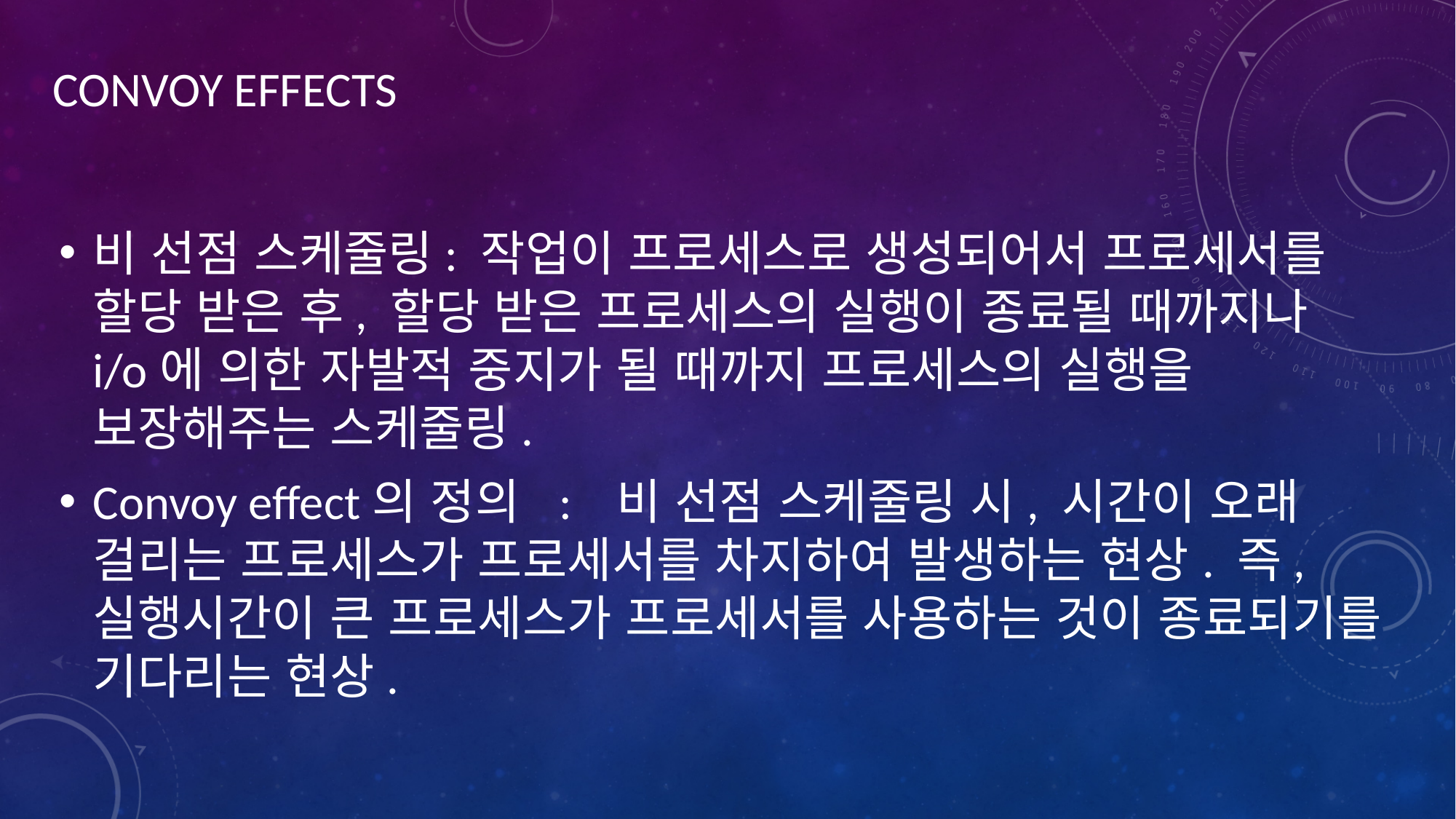

CONVOY EFFECTS
비 선점 스케줄링: 작업이 프로세스로 생성되어서 프로세서를 할당 받은 후, 할당 받은 프로세스의 실행이 종료될 때까지나  i/o에 의한 자발적 중지가 될 때까지 프로세스의 실행을 보장해주는 스케줄링.
Convoy effect의 정의  :   비 선점 스케줄링 시, 시간이 오래 걸리는 프로세스가 프로세서를 차지하여 발생하는 현상. 즉, 실행시간이 큰 프로세스가 프로세서를 사용하는 것이 종료되기를 기다리는 현상.